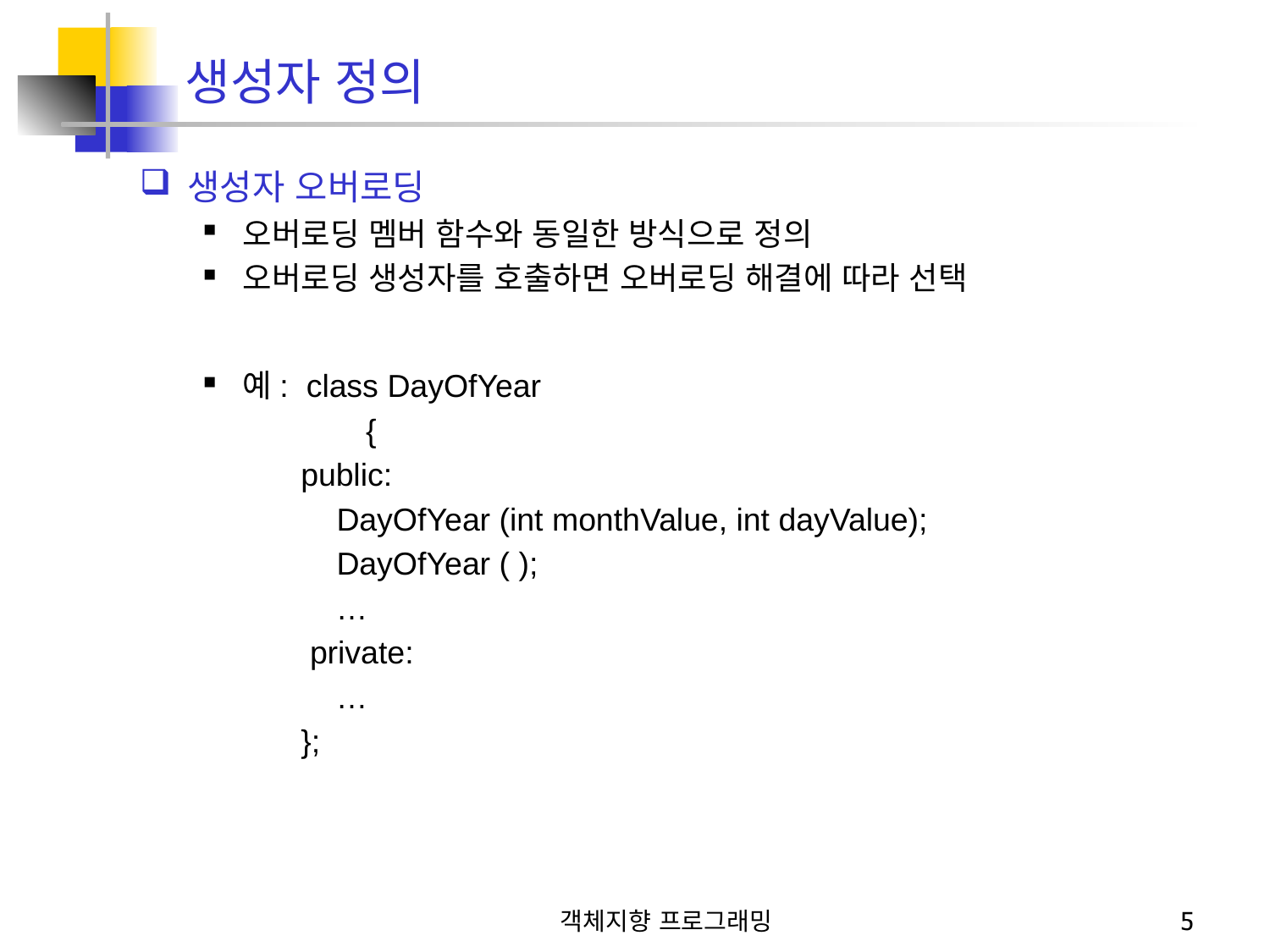

생성자 정의
생성자 오버로딩
오버로딩 멤버 함수와 동일한 방식으로 정의
오버로딩 생성자를 호출하면 오버로딩 해결에 따라 선택

예:  class DayOfYear
     	    {
           public:
               DayOfYear (int monthValue, int dayValue);
               DayOfYear ( );
               …
            private:
               …
           };

객체지향 프로그래밍
5